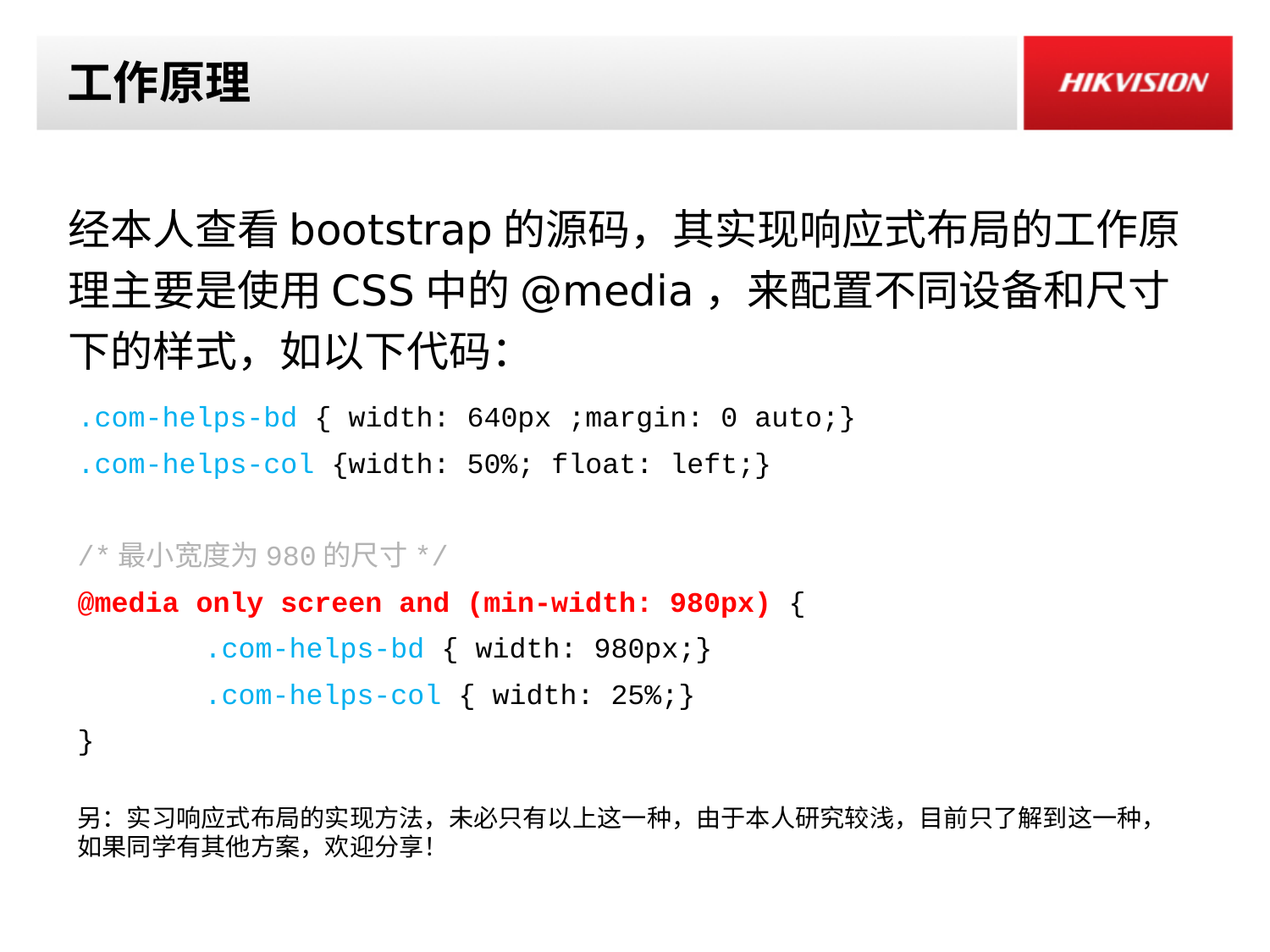

# 工作原理
经本人查看bootstrap的源码，其实现响应式布局的工作原理主要是使用CSS中的@media，来配置不同设备和尺寸下的样式，如以下代码：
.com-helps-bd { width: 640px ;margin: 0 auto;}
.com-helps-col {width: 50%; float: left;}

/*最小宽度为980的尺寸*/
@media only screen and (min-width: 980px) {
	.com-helps-bd { width: 980px;}
	.com-helps-col { width: 25%;}
}

另：实习响应式布局的实现方法，未必只有以上这一种，由于本人研究较浅，目前只了解到这一种，如果同学有其他方案，欢迎分享！